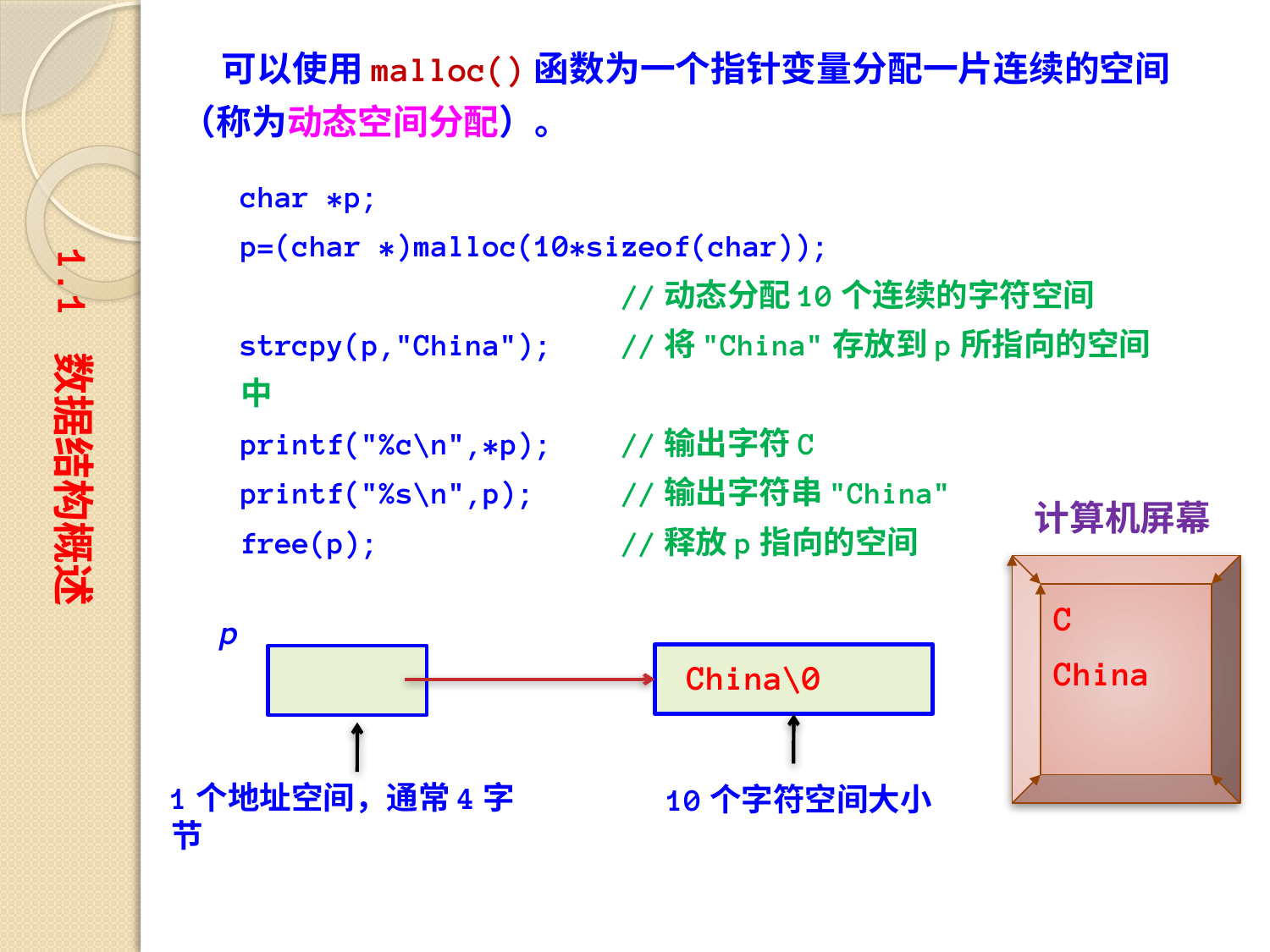

可以使用malloc()函数为一个指针变量分配一片连续的空间（称为动态空间分配）。
char *p;
p=(char *)malloc(10*sizeof(char));
			//动态分配10个连续的字符空间
strcpy(p,"China");	//将"China"存放到p所指向的空间中
printf("%c\n",*p);	//输出字符C
printf("%s\n",p);	//输出字符串"China"
free(p);		//释放p指向的空间
1.1 数据结构概述
计算机屏幕

C
p

1个地址空间，通常4字节

10个字符空间大小
China
China\0